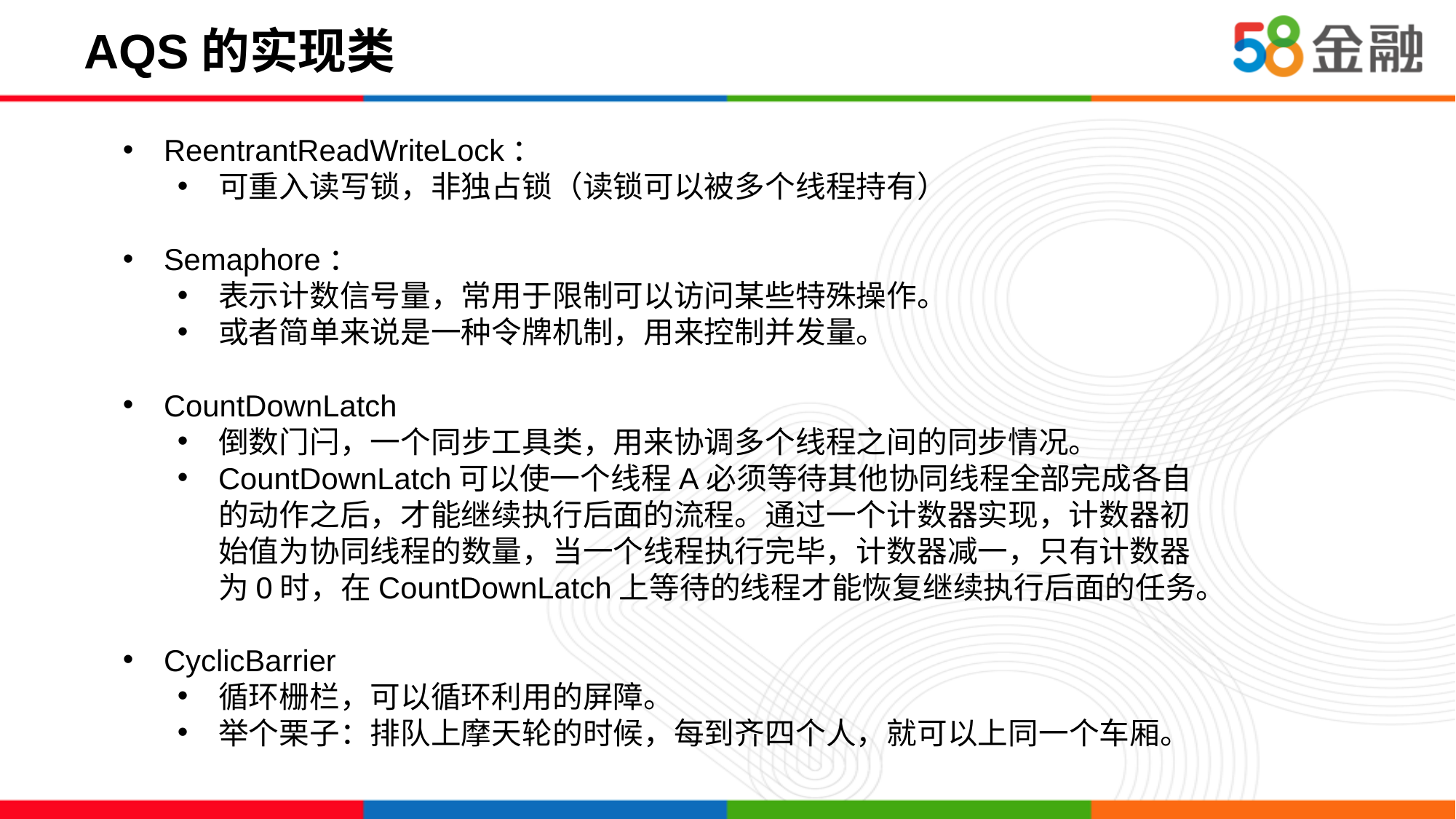

# AQS的实现类
ReentrantReadWriteLock：
可重入读写锁，非独占锁（读锁可以被多个线程持有）

Semaphore：
表示计数信号量，常用于限制可以访问某些特殊操作。
或者简单来说是一种令牌机制，用来控制并发量。

CountDownLatch
倒数门闩，一个同步工具类，用来协调多个线程之间的同步情况。
CountDownLatch可以使一个线程A必须等待其他协同线程全部完成各自的动作之后，才能继续执行后面的流程。通过一个计数器实现，计数器初始值为协同线程的数量，当一个线程执行完毕，计数器减一，只有计数器为0时，在CountDownLatch上等待的线程才能恢复继续执行后面的任务。

CyclicBarrier
循环栅栏，可以循环利用的屏障。
举个栗子：排队上摩天轮的时候，每到齐四个人，就可以上同一个车厢。